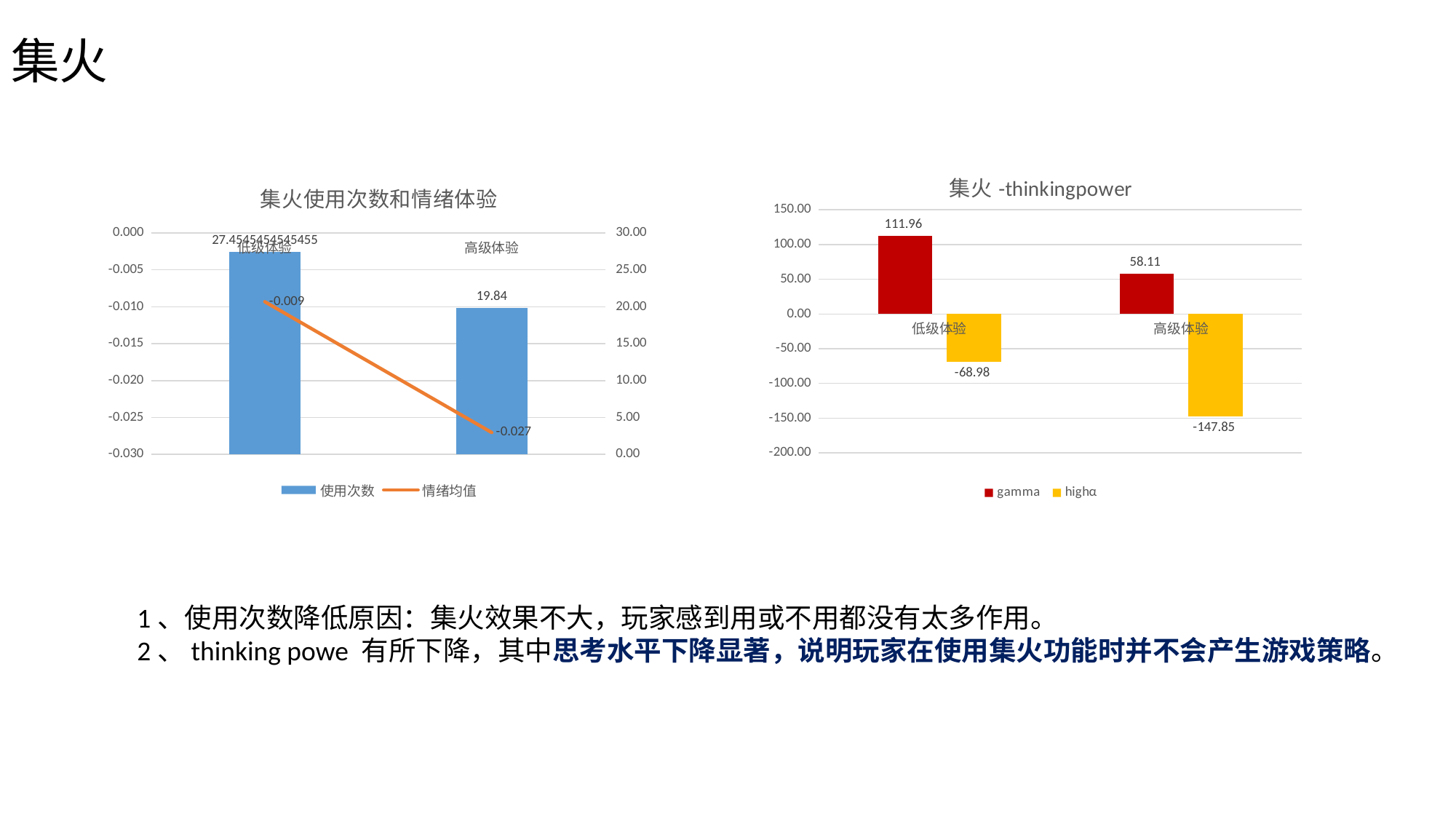

# 集火

### Chart: 集火-thinkingpower

| Category | gamma  | highα |
|---|---|---|
| 低级体验 | 111.95927861681557 | -68.97669057990322 |
| 高级体验 | 58.10505368904406 | -147.85055573509266 |

### Chart: 集火使用次数和情绪体验

| Category |  |  |
|---|---|---|
| 低级体验 | 27.454545454545453 | -0.009319404279845617 |
| 高级体验 | 19.84 | -0.027035568187277925 |
1、使用次数降低原因：集火效果不大，玩家感到用或不用都没有太多作用。
2、thinking powe 有所下降，其中思考水平下降显著，说明玩家在使用集火功能时并不会产生游戏策略。